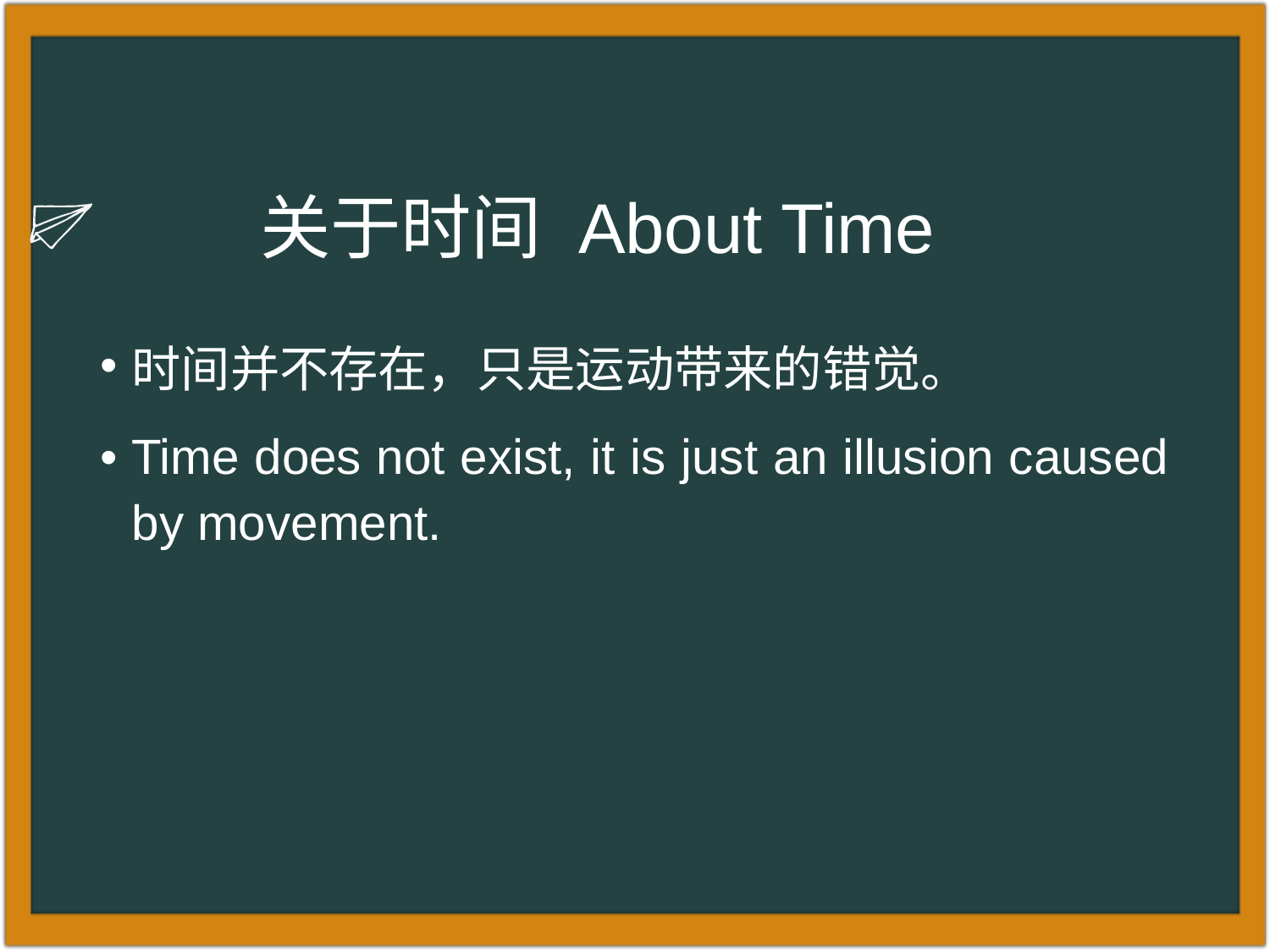

# 关于时间 About Time
时间并不存在，只是运动带来的错觉。
Time does not exist, it is just an illusion caused by movement.